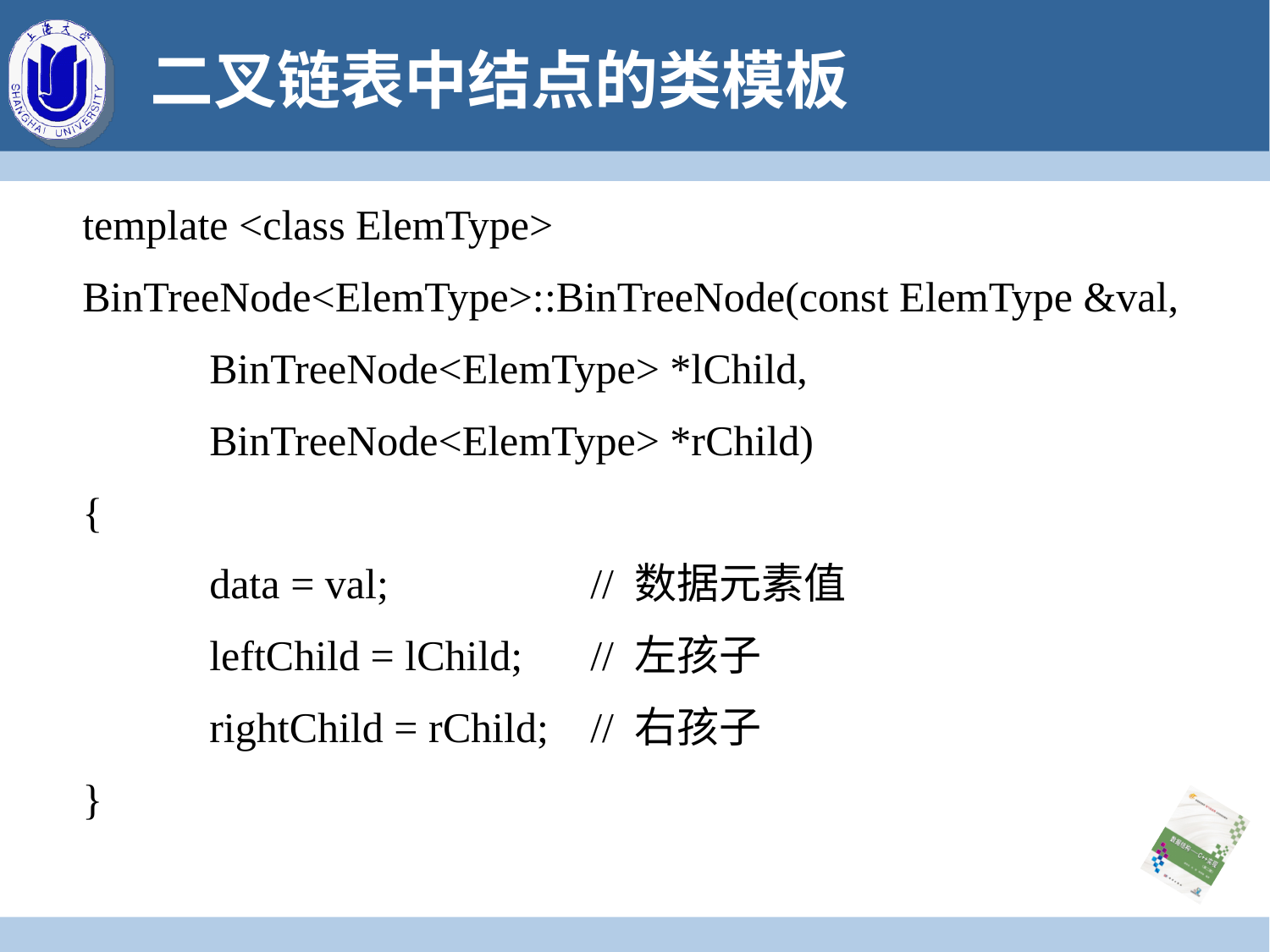

# 二叉链表中结点的类模板
template <class ElemType>
BinTreeNode<ElemType>::BinTreeNode(const ElemType &val,
	BinTreeNode<ElemType> *lChild,
            BinTreeNode<ElemType> *rChild)
{
	data = val;		// 数据元素值
	leftChild = lChild;	// 左孩子
	rightChild = rChild;	// 右孩子
}